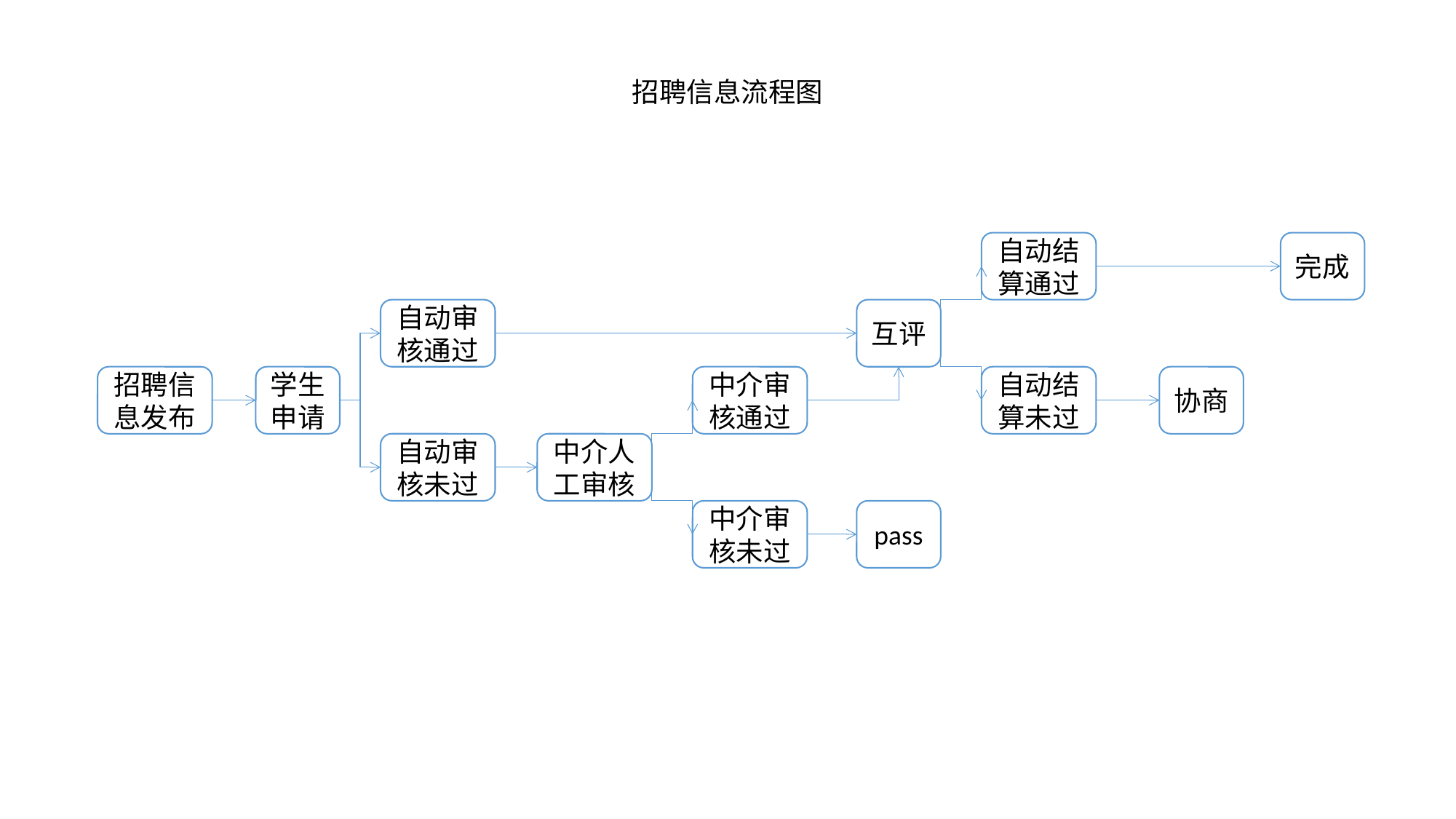

招聘信息流程图
自动结算通过
完成
自动审核通过
互评
招聘信息发布
学生申请
中介审核通过
自动结算未过
协商
自动审核未过
中介人工审核
中介审核未过
pass